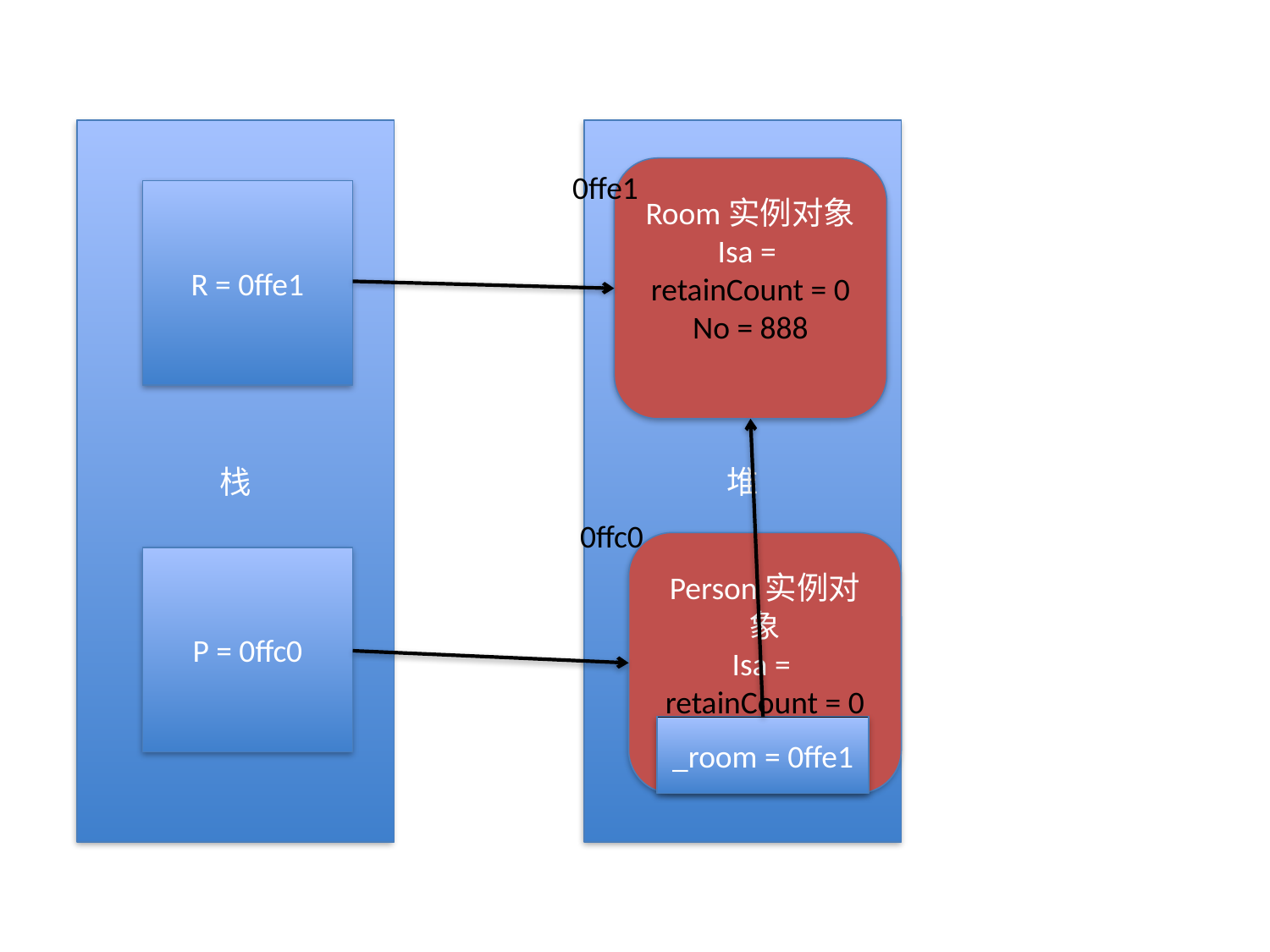

栈
堆
Room实例对象
Isa =
retainCount = 0
No = 888

0ffe1
R = 0ffe1
0ffc0
Person实例对象
Isa =
retainCount = 0

P = 0ffc0
_room = 0ffe1